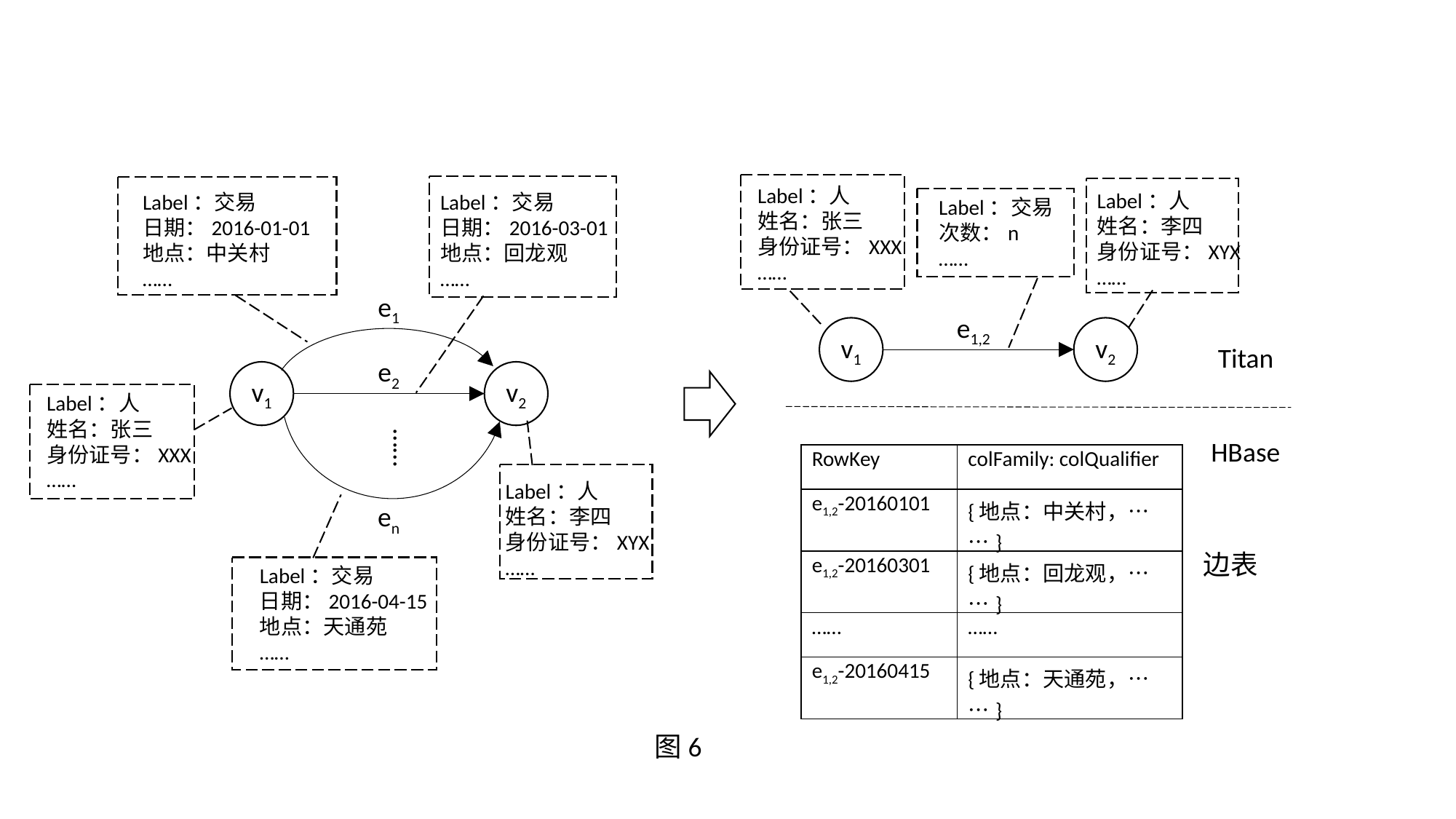

Label：人
姓名：张三
身份证号：XXX
……

Label：人
姓名：李四
身份证号：XYX
……
Label：交易
日期：2016-03-01
地点：回龙观
……
Label：交易
日期：2016-01-01
地点：中关村
……

Label：交易
次数：n
……
e1

e1,2
v2
v1

Titan
e2
v2
v1

Label：人
姓名：张三
身份证号：XXX
……
……
HBase
| RowKey | colFamily: colQualifier |
| --- | --- |
| e1,2-20160101 | {地点：中关村，……} |
| e1,2-20160301 | {地点：回龙观，……} |
| …… | …… |
| e1,2-20160415 | {地点：天通苑，……} |

Label：人
姓名：李四
身份证号：XYX
……
en
边表
Label：交易
日期：2016-04-15
地点：天通苑
……

图6